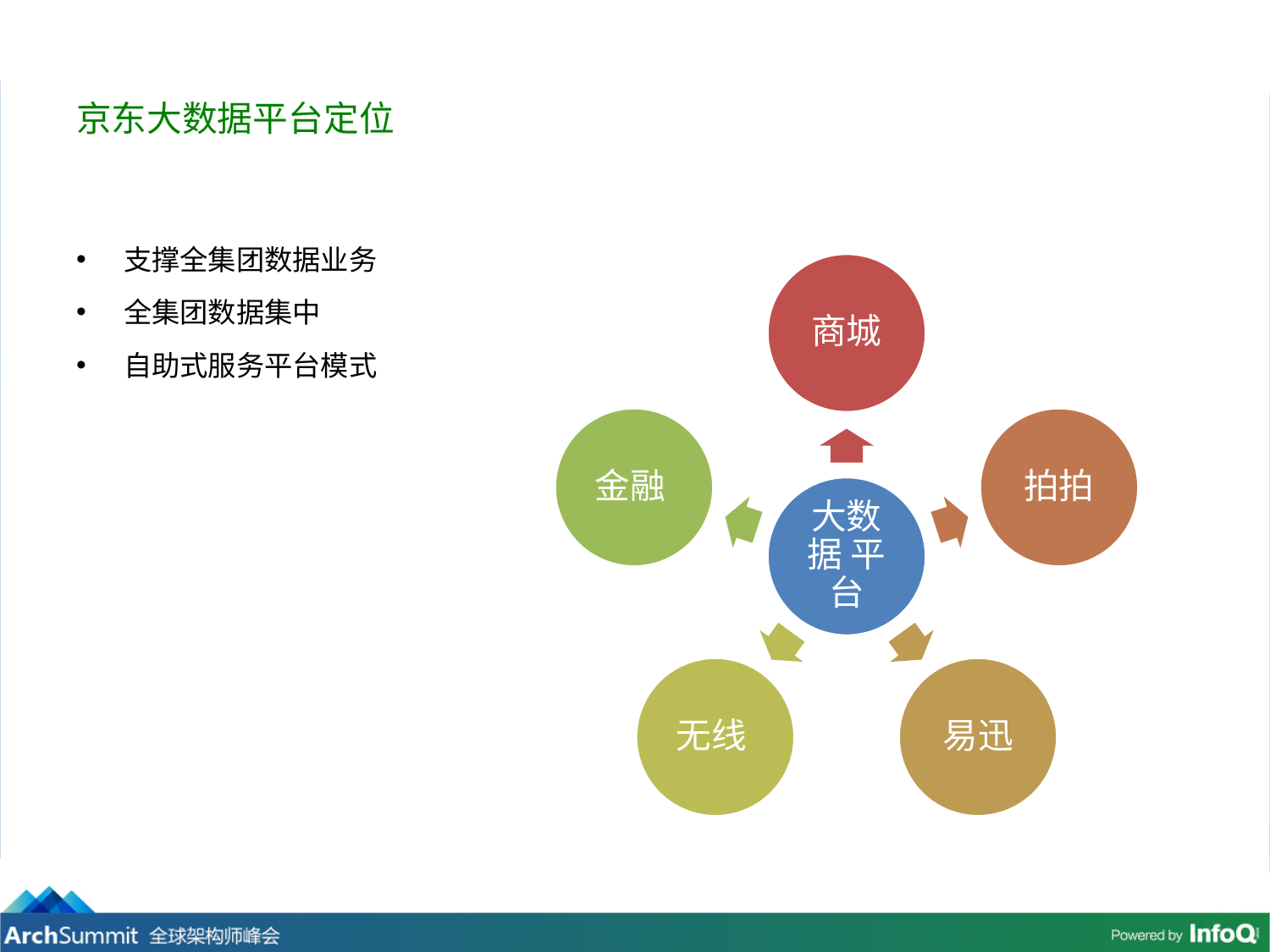

# 京东大数据平台定位
支撑全集团数据业务
全集团数据集中
自助式服务平台模式

大数据 平台

商城

拍拍

易迅

无线

金融